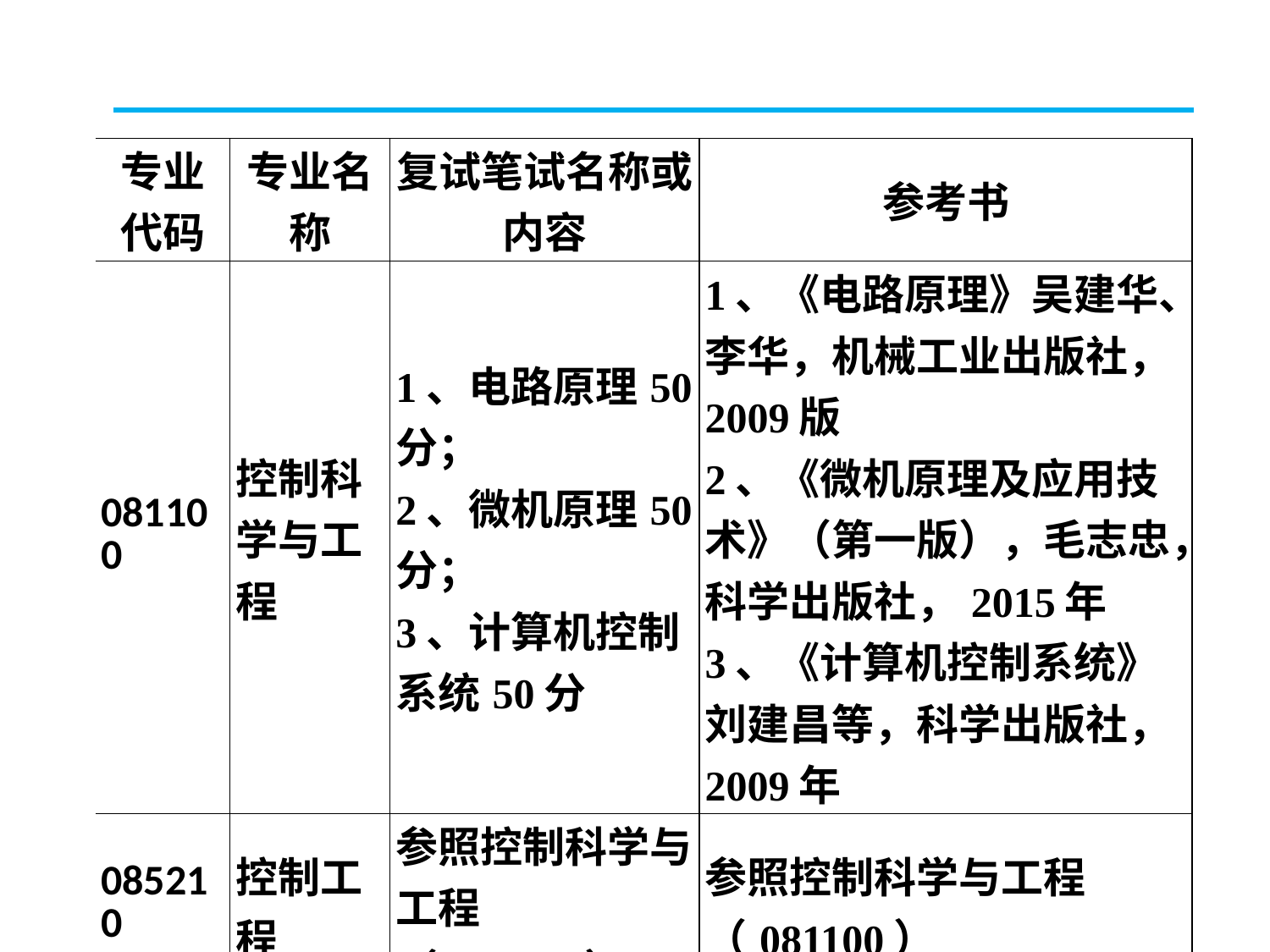

| 专业代码 | 专业名称 | 复试笔试名称或内容 | 参考书 |
| --- | --- | --- | --- |
| 081100 | 控制科学与工程 | 1、电路原理50分； 2、微机原理50分； 3、计算机控制系统50分 | 1、《电路原理》吴建华、李华，机械工业出版社，2009版 2、《微机原理及应用技术》（第一版），毛志忠，科学出版社，2015年 3、《计算机控制系统》刘建昌等，科学出版社，2009年 |
| 085210 | 控制工程 | 参照控制科学与工程（081100） | 参照控制科学与工程（081100） |